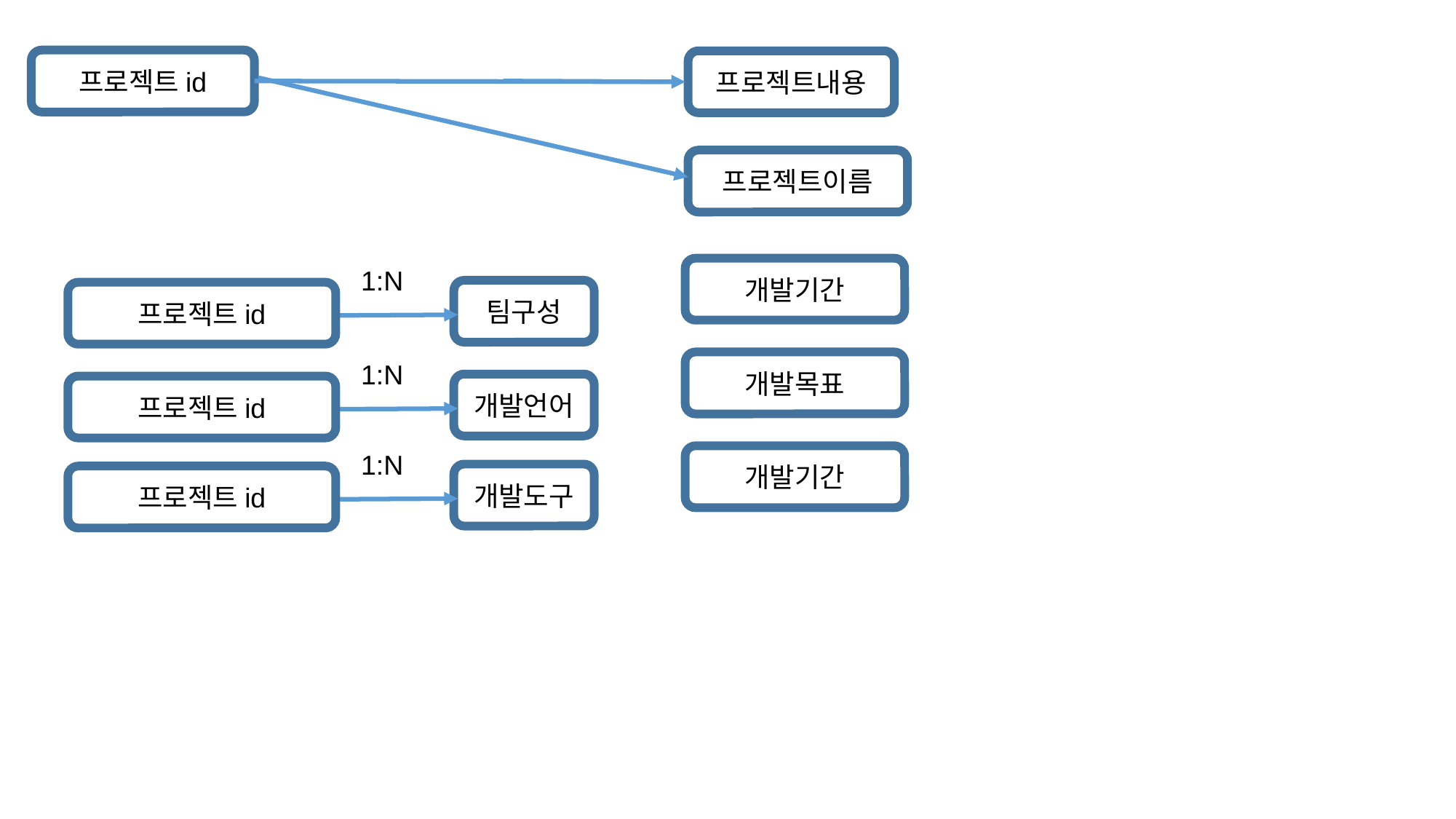

프로젝트id
프로젝트내용

프로젝트이름

1:N

개발기간

팀구성
프로젝트id
1:N

개발목표

개발언어
프로젝트id
1:N

개발기간

개발도구
프로젝트id